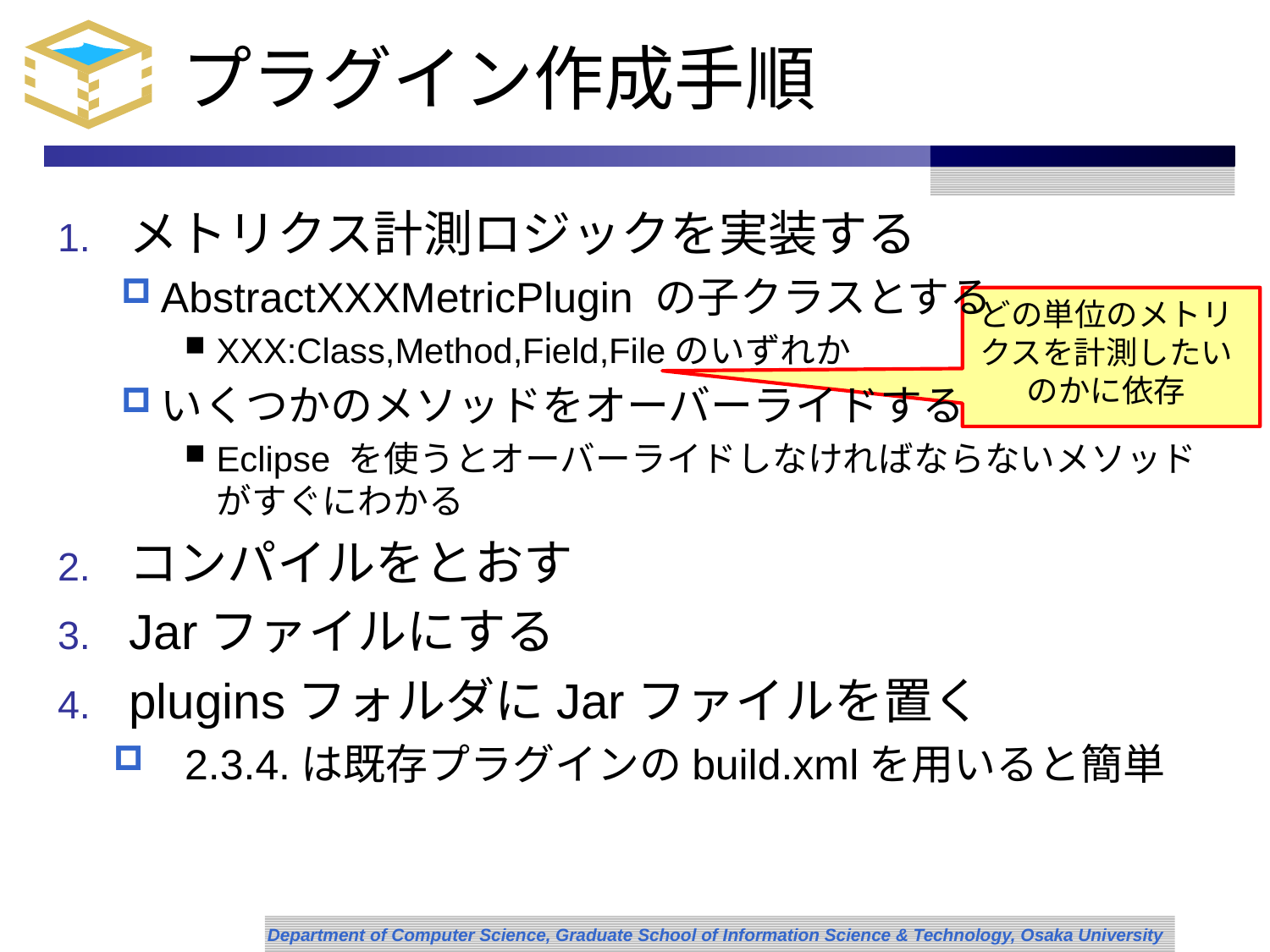

# プラグイン作成手順
メトリクス計測ロジックを実装する
AbstractXXXMetricPlugin の子クラスとする
XXX:Class,Method,Field,Fileのいずれか
いくつかのメソッドをオーバーライドする
Eclipse を使うとオーバーライドしなければならないメソッドがすぐにわかる
コンパイルをとおす
Jarファイルにする
pluginsフォルダにJarファイルを置く
2.3.4.は既存プラグインのbuild.xmlを用いると簡単

どの単位のメトリクスを計測したいのかに依存